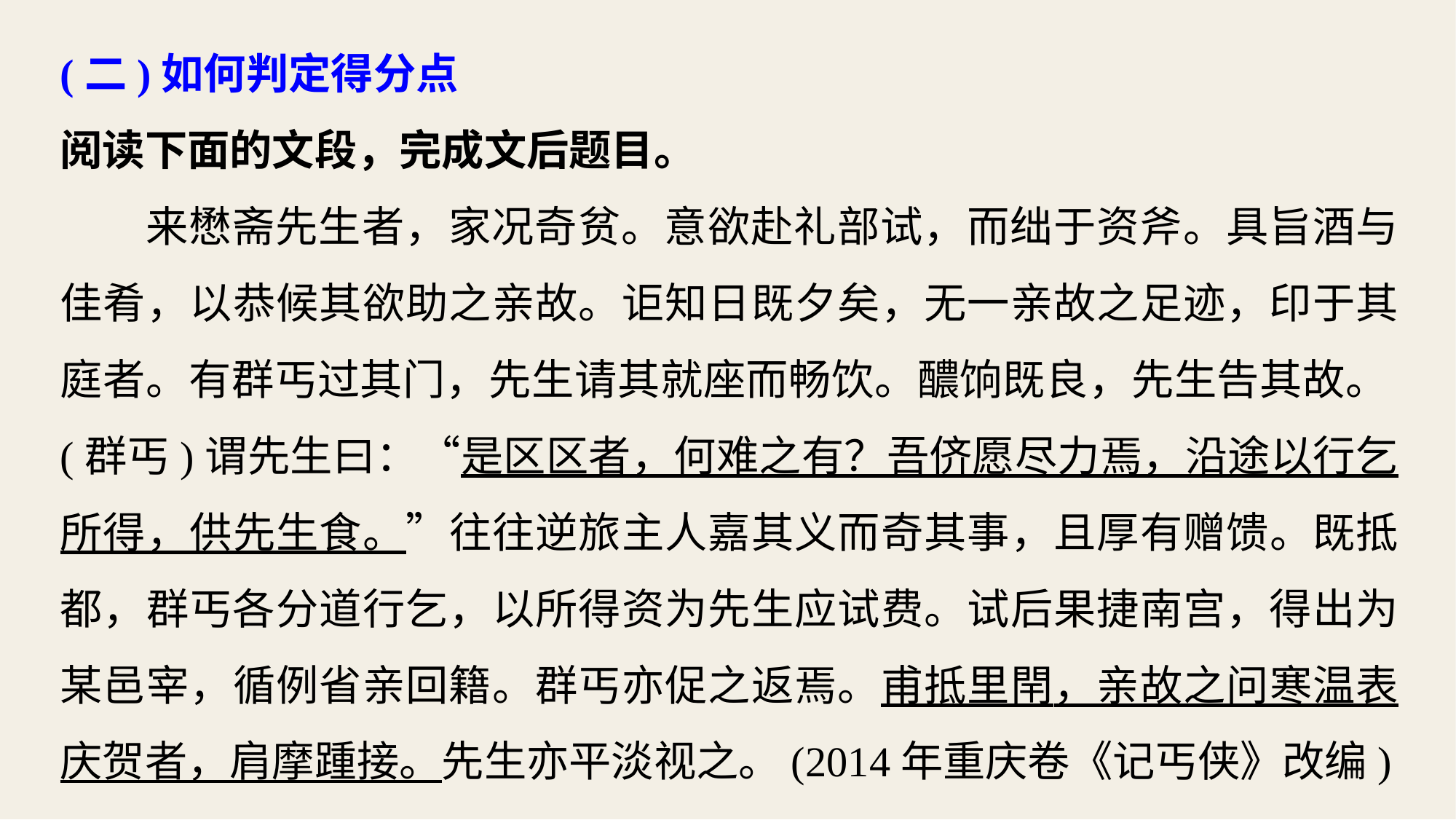

(二)如何判定得分点
阅读下面的文段，完成文后题目。
来懋斋先生者，家况奇贫。意欲赴礼部试，而绌于资斧。具旨酒与佳肴，以恭候其欲助之亲故。讵知日既夕矣，无一亲故之足迹，印于其庭者。有群丐过其门，先生请其就座而畅饮。醲饷既良，先生告其故。(群丐)谓先生曰：“是区区者，何难之有？吾侪愿尽力焉，沿途以行乞所得，供先生食。”往往逆旅主人嘉其义而奇其事，且厚有赠馈。既抵都，群丐各分道行乞，以所得资为先生应试费。试后果捷南宫，得出为某邑宰，循例省亲回籍。群丐亦促之返焉。甫抵里閈，亲故之问寒温表庆贺者，肩摩踵接。先生亦平淡视之。(2014年重庆卷《记丐侠》改编)